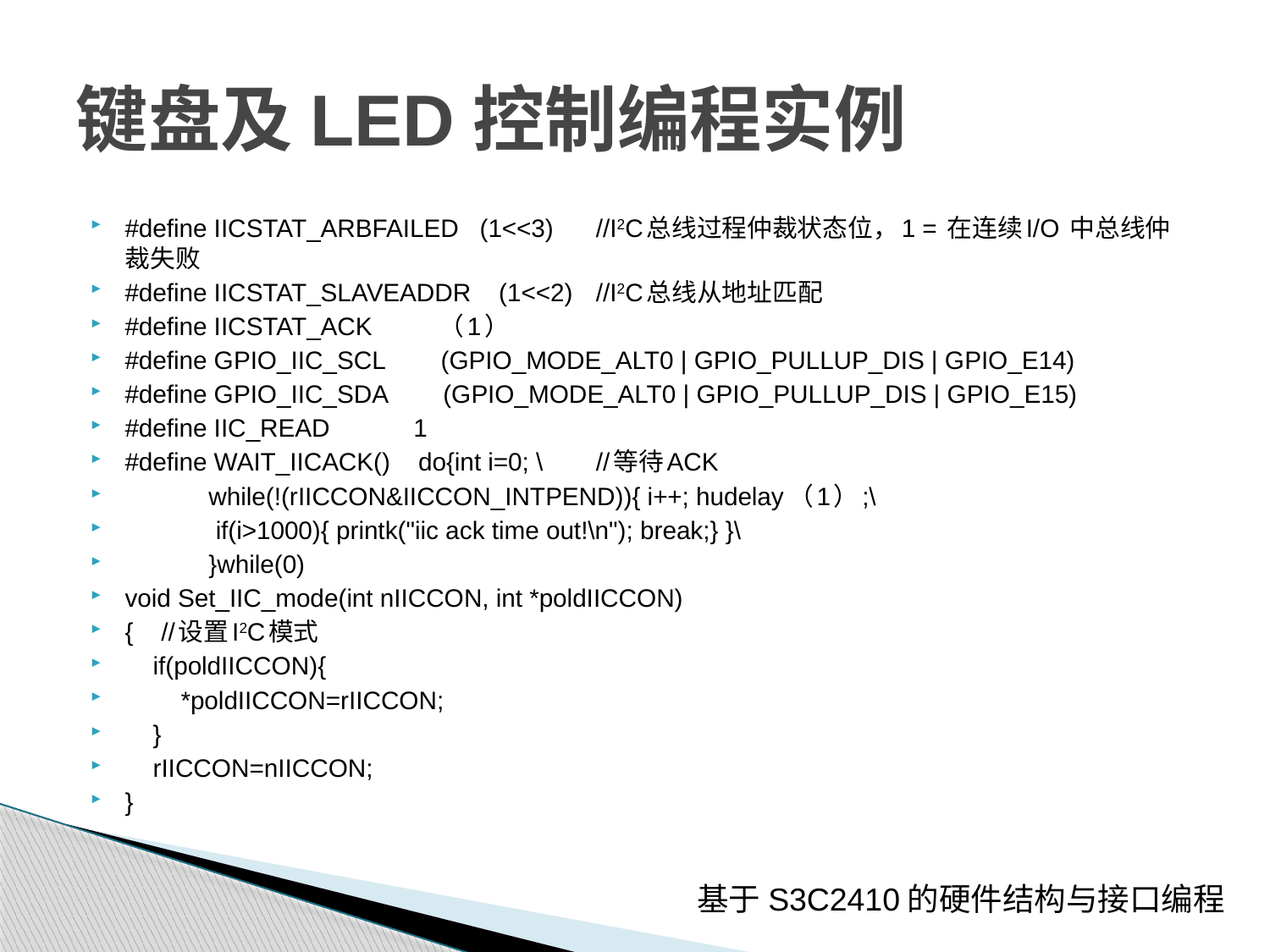

# 键盘及LED控制编程实例
#define IICSTAT_ARBFAILED   (1<<3)	//I2C总线过程仲裁状态位，1 = 在连续I/O 中总线仲裁失败
#define IICSTAT_SLAVEADDR    (1<<2)	//I2C总线从地址匹配
#define IICSTAT_ACK         （1）
#define GPIO_IIC_SCL        (GPIO_MODE_ALT0 | GPIO_PULLUP_DIS | GPIO_E14)
#define GPIO_IIC_SDA        (GPIO_MODE_ALT0 | GPIO_PULLUP_DIS | GPIO_E15)
#define IIC_READ            1
#define WAIT_IICACK()    do{int i=0; \   	//等待ACK
            while(!(rIICCON&IICCON_INTPEND)){ i++; hudelay（1）;\
             if(i>1000){ printk("iic ack time out!\n"); break;} }\
            }while(0)
void Set_IIC_mode(int nIICCON, int *poldIICCON)
{    //设置I2C模式
    if(poldIICCON){
        *poldIICCON=rIICCON;
    }
    rIICCON=nIICCON;
}

基于S3C2410的硬件结构与接口编程